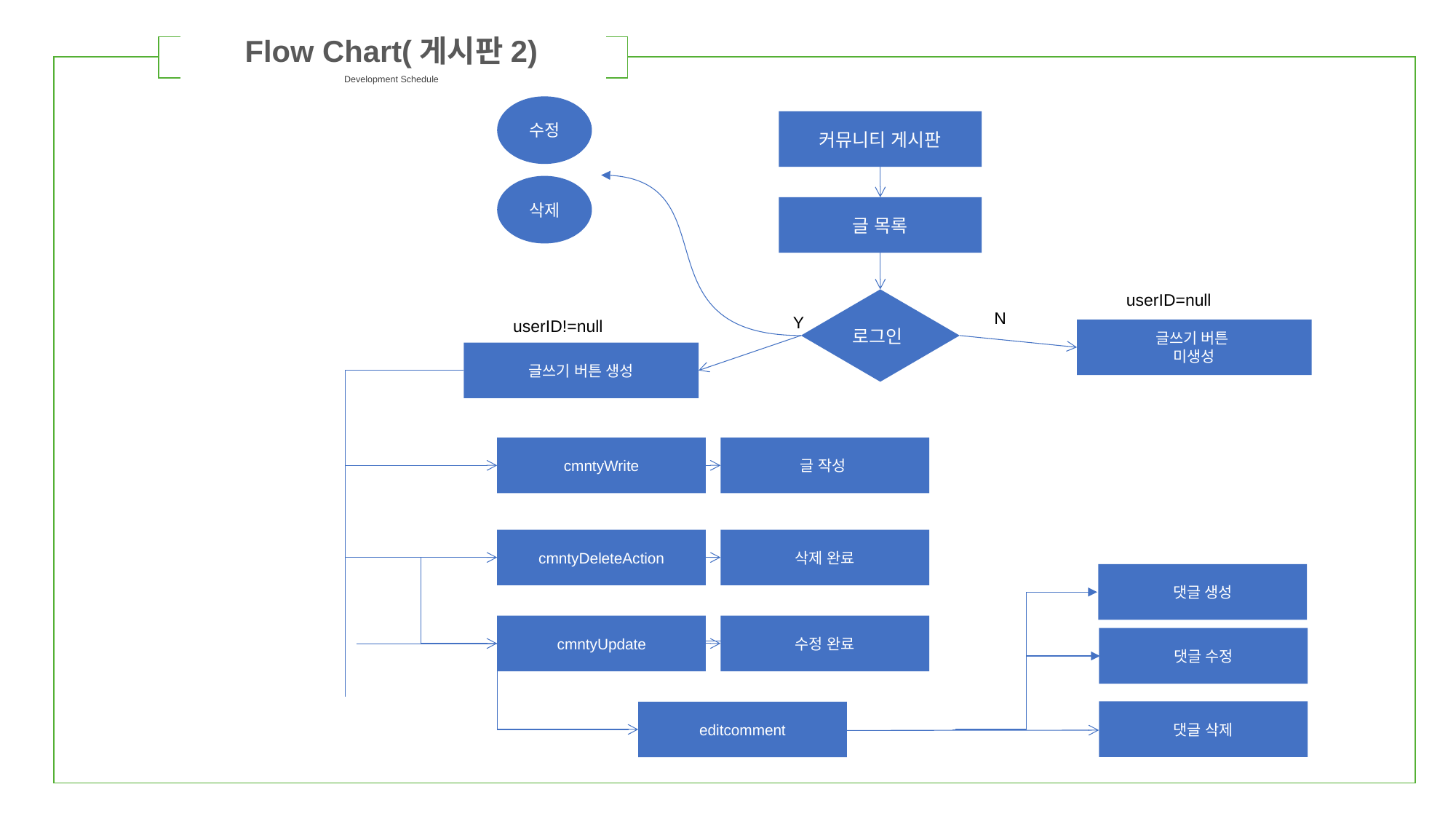

Flow Chart(게시판2)
Development Schedule
|  |  |  |
| --- | --- | --- |

수정
커뮤니티 게시판
삭제
글 목록
userID=null
로그인
N
Y
userID!=null
글쓰기 버튼
미생성
글쓰기 버튼 생성
cmntyWrite
글 작성
cmntyDeleteAction
삭제 완료
댓글 생성
cmntyUpdate
수정 완료
댓글 수정
댓글 삭제
editcomment